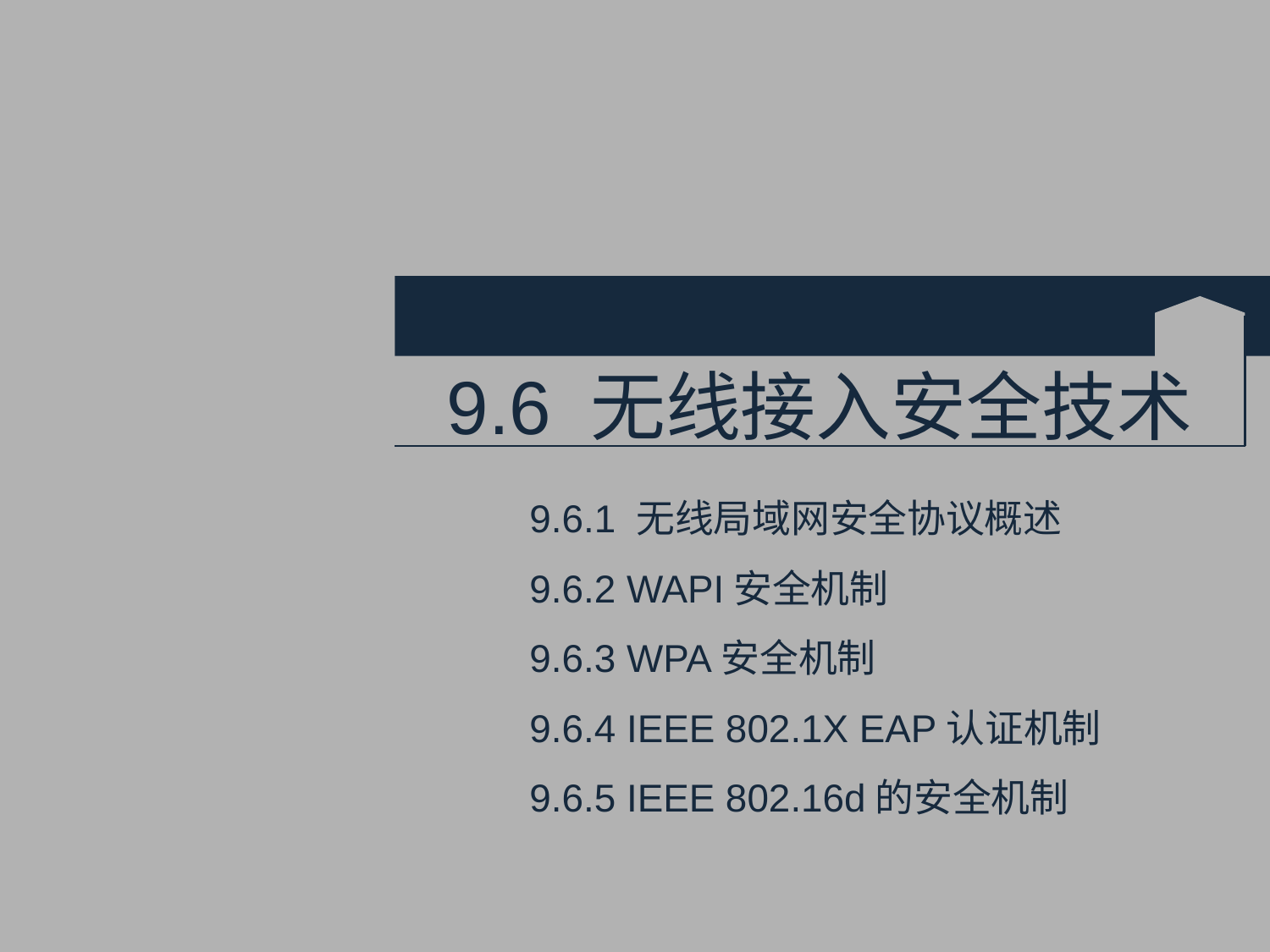

# 9.6 无线接入安全技术
9.6.1 无线局域网安全协议概述
9.6.2 WAPI安全机制
9.6.3 WPA安全机制
9.6.4 IEEE 802.1X EAP认证机制
9.6.5 IEEE 802.16d的安全机制